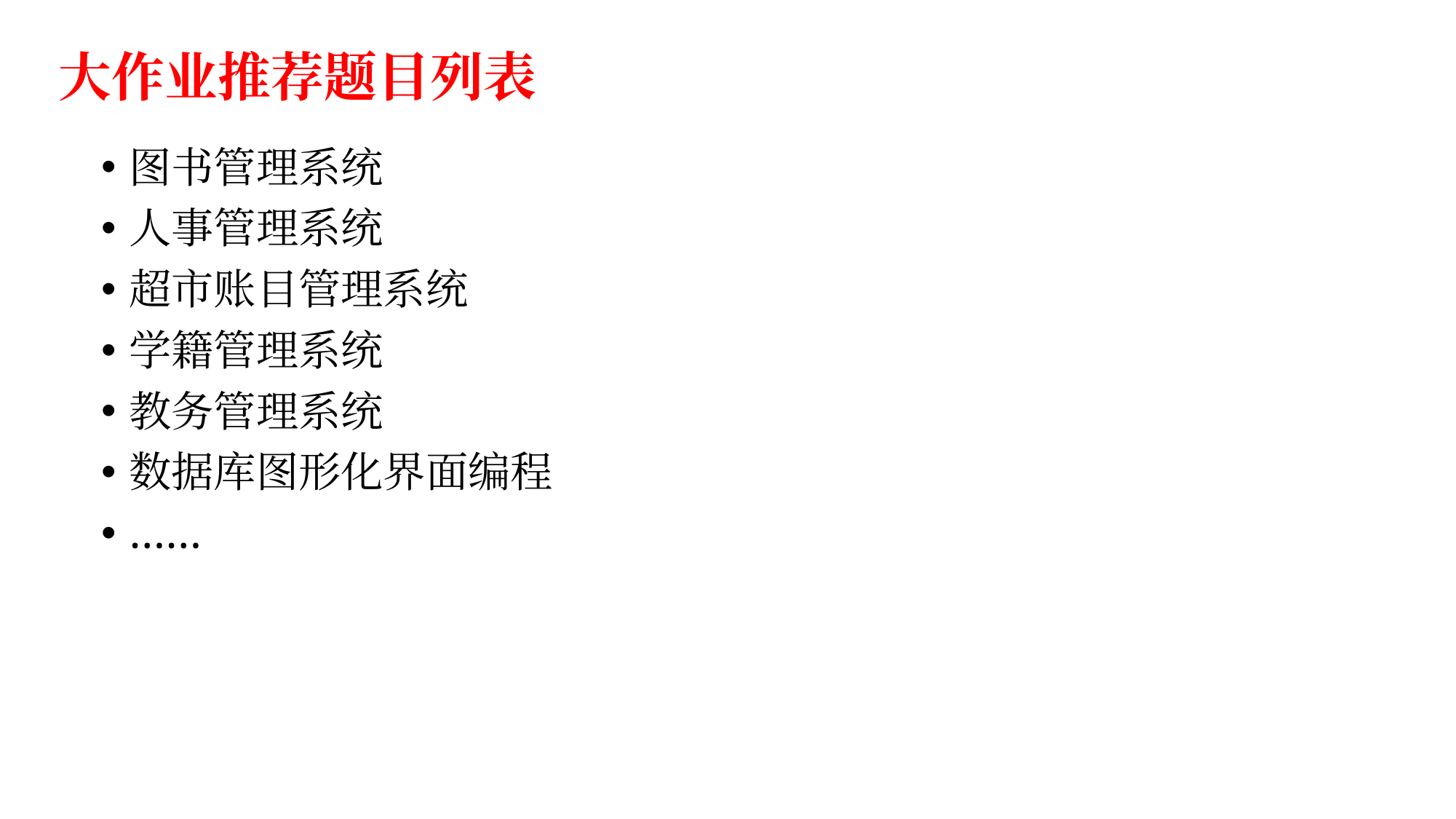

# 大作业推荐题目列表
图书管理系统
人事管理系统
超市账目管理系统
学籍管理系统
教务管理系统
数据库图形化界面编程
……